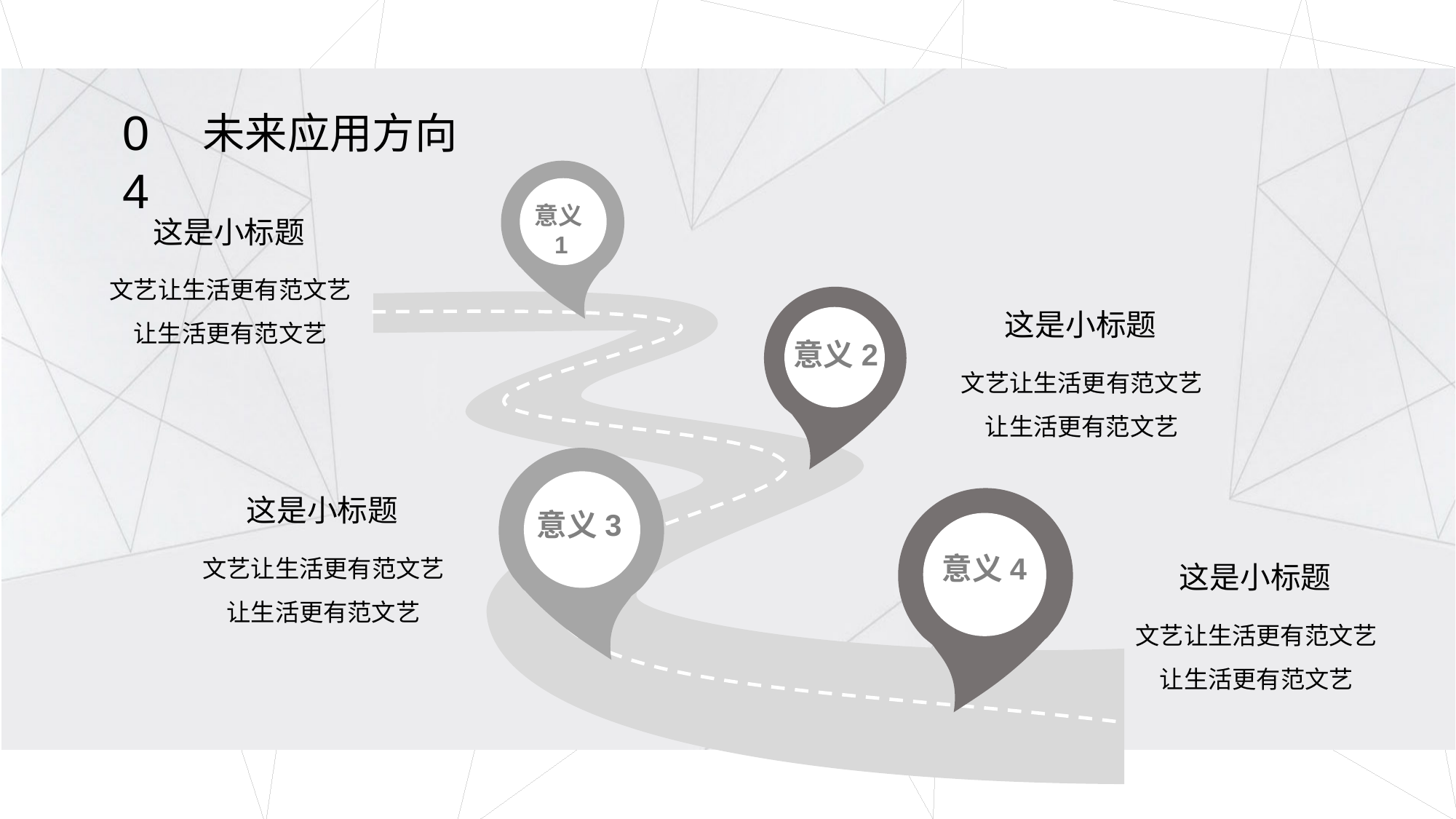

04
未来应用方向

意义1
这是小标题
文艺让生活更有范文艺让生活更有范文艺

这是小标题

意义2
文艺让生活更有范文艺让生活更有范文艺

这是小标题

意义3

文艺让生活更有范文艺让生活更有范文艺
意义4
这是小标题
文艺让生活更有范文艺让生活更有范文艺